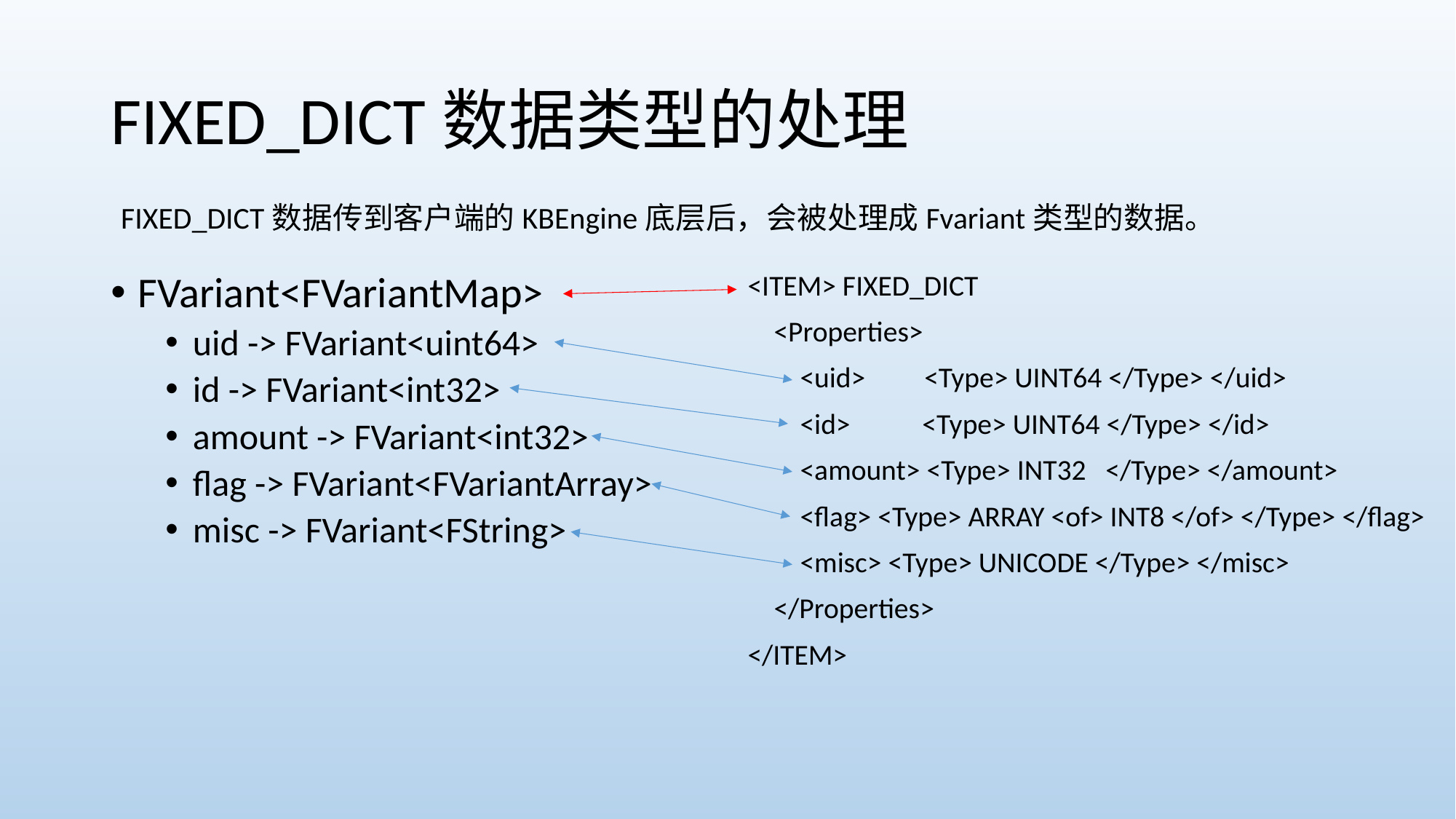

# FIXED_DICT数据类型的处理
FIXED_DICT数据传到客户端的KBEngine底层后，会被处理成Fvariant类型的数据。
FVariant<FVariantMap>
uid -> FVariant<uint64>
id -> FVariant<int32>
amount -> FVariant<int32>
flag -> FVariant<FVariantArray>
misc -> FVariant<FString>
<ITEM> FIXED_DICT
    <Properties>
        <uid>         <Type> UINT64 </Type> </uid>
        <id>           <Type> UINT64 </Type> </id>
        <amount> <Type> INT32   </Type> </amount>
        <flag> <Type> ARRAY <of> INT8 </of> </Type> </flag>
        <misc> <Type> UNICODE </Type> </misc>
    </Properties>
</ITEM>